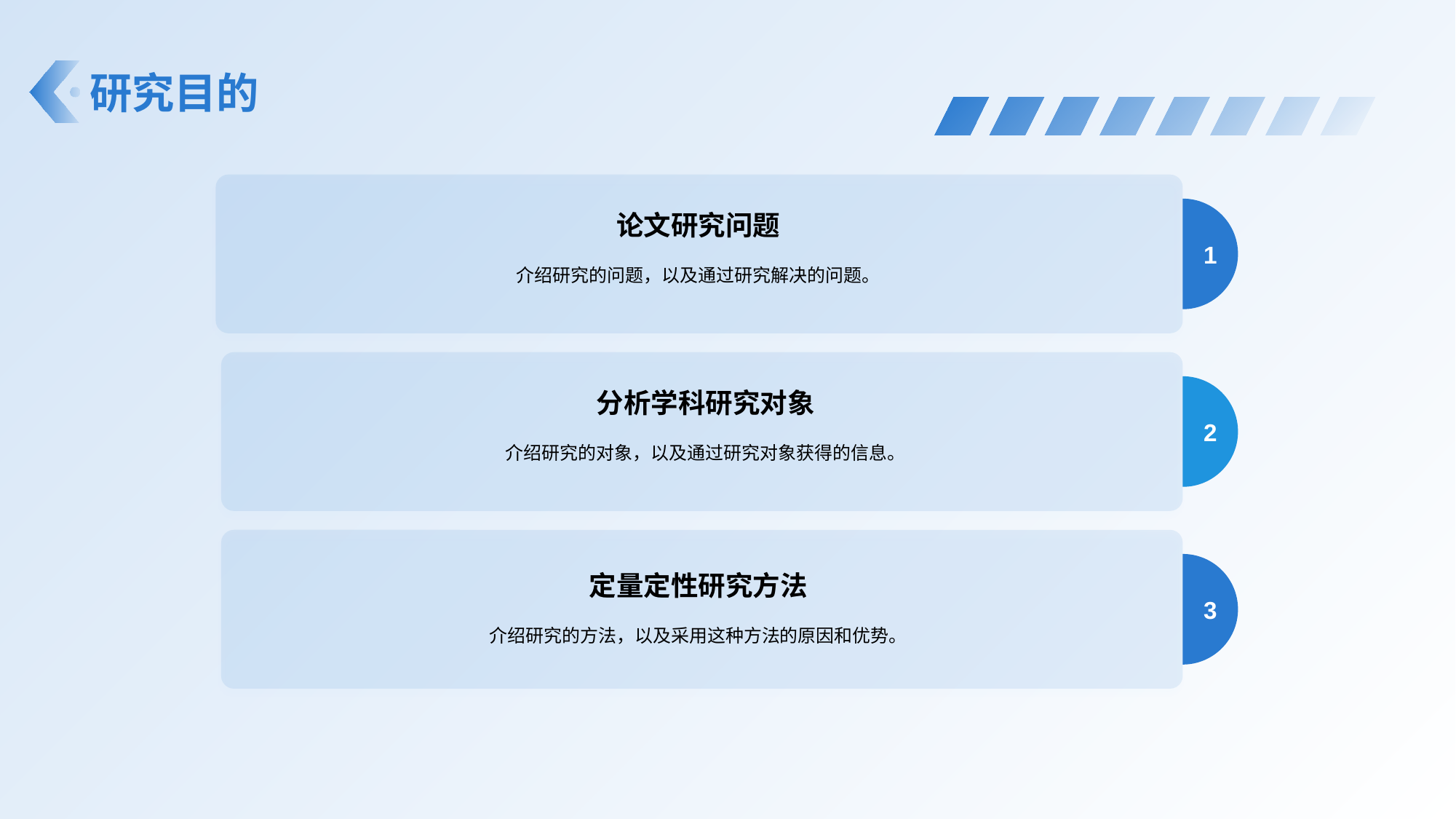

# 研究目的

1
论文研究问题
介绍研究的问题，以及通过研究解决的问题。

2
分析学科研究对象
介绍研究的对象，以及通过研究对象获得的信息。

3
定量定性研究方法
介绍研究的方法，以及采用这种方法的原因和优势。